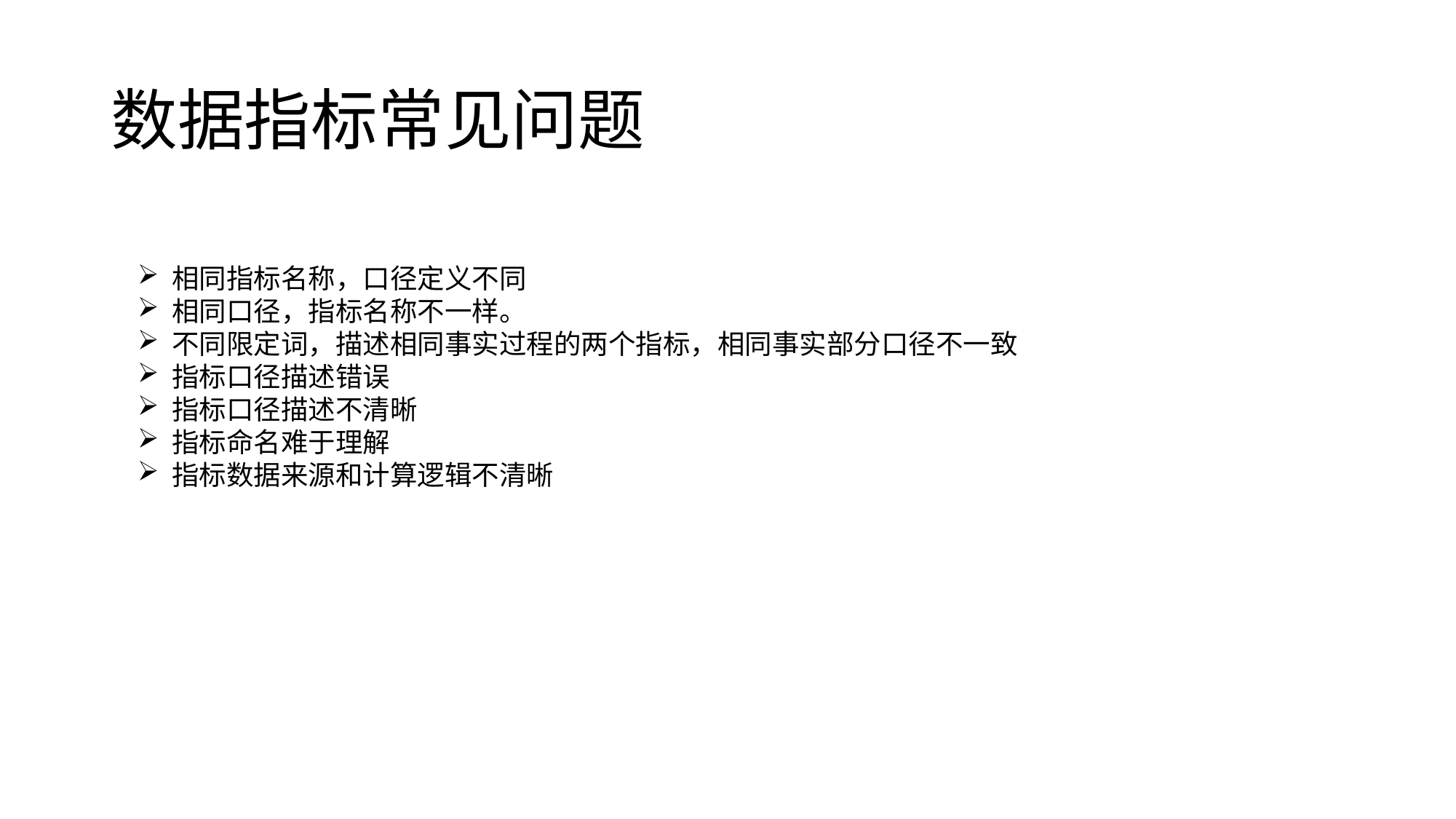

# 数据指标常见问题
相同指标名称，口径定义不同
相同口径，指标名称不一样。
不同限定词，描述相同事实过程的两个指标，相同事实部分口径不一致
指标口径描述错误
指标口径描述不清晰
指标命名难于理解
指标数据来源和计算逻辑不清晰